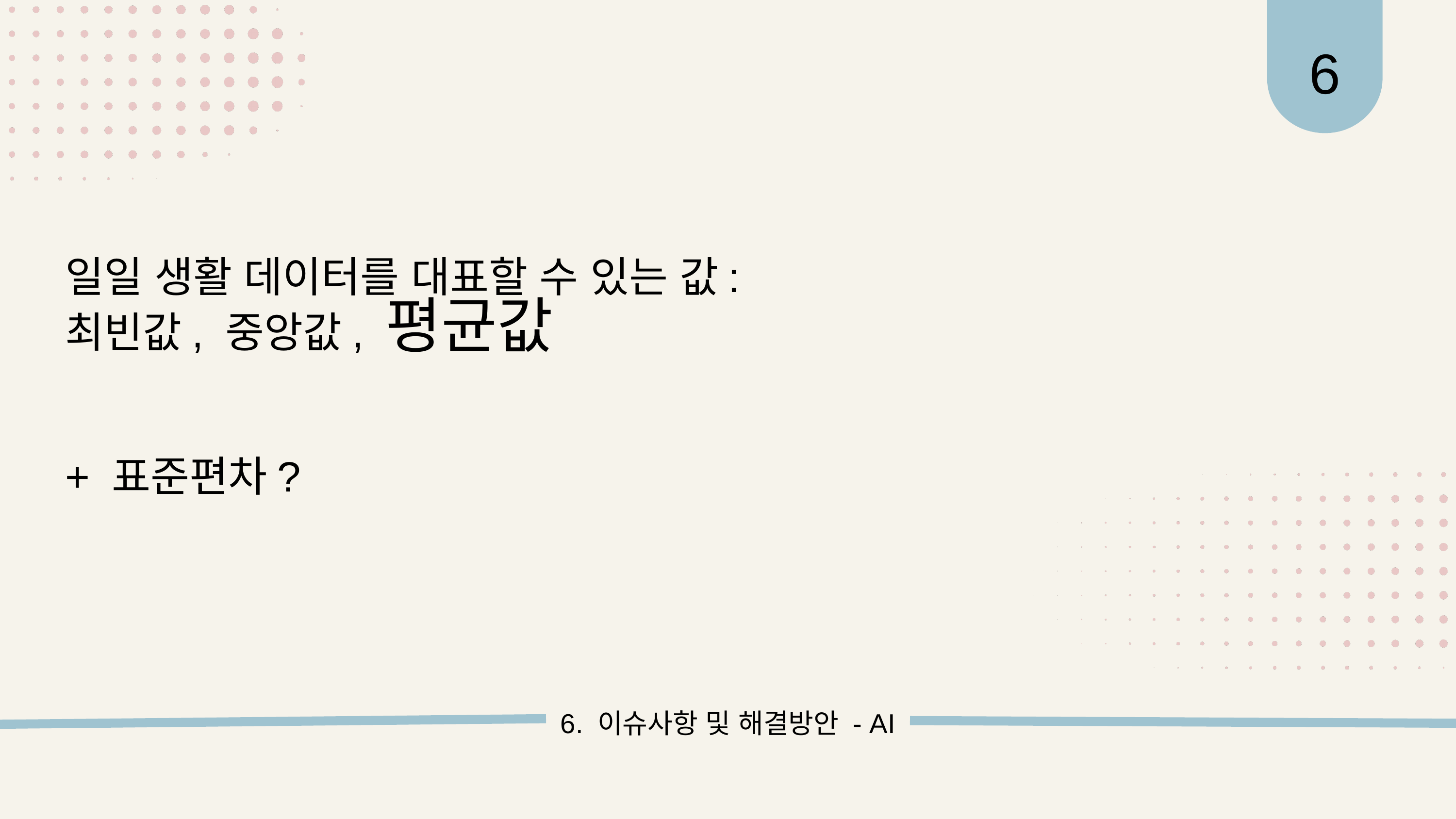

6

일일 생활 데이터를 대표할 수 있는 값:
최빈값, 중앙값, 평균값
+ 표준편차?

6. 이슈사항 및 해결방안 - AI